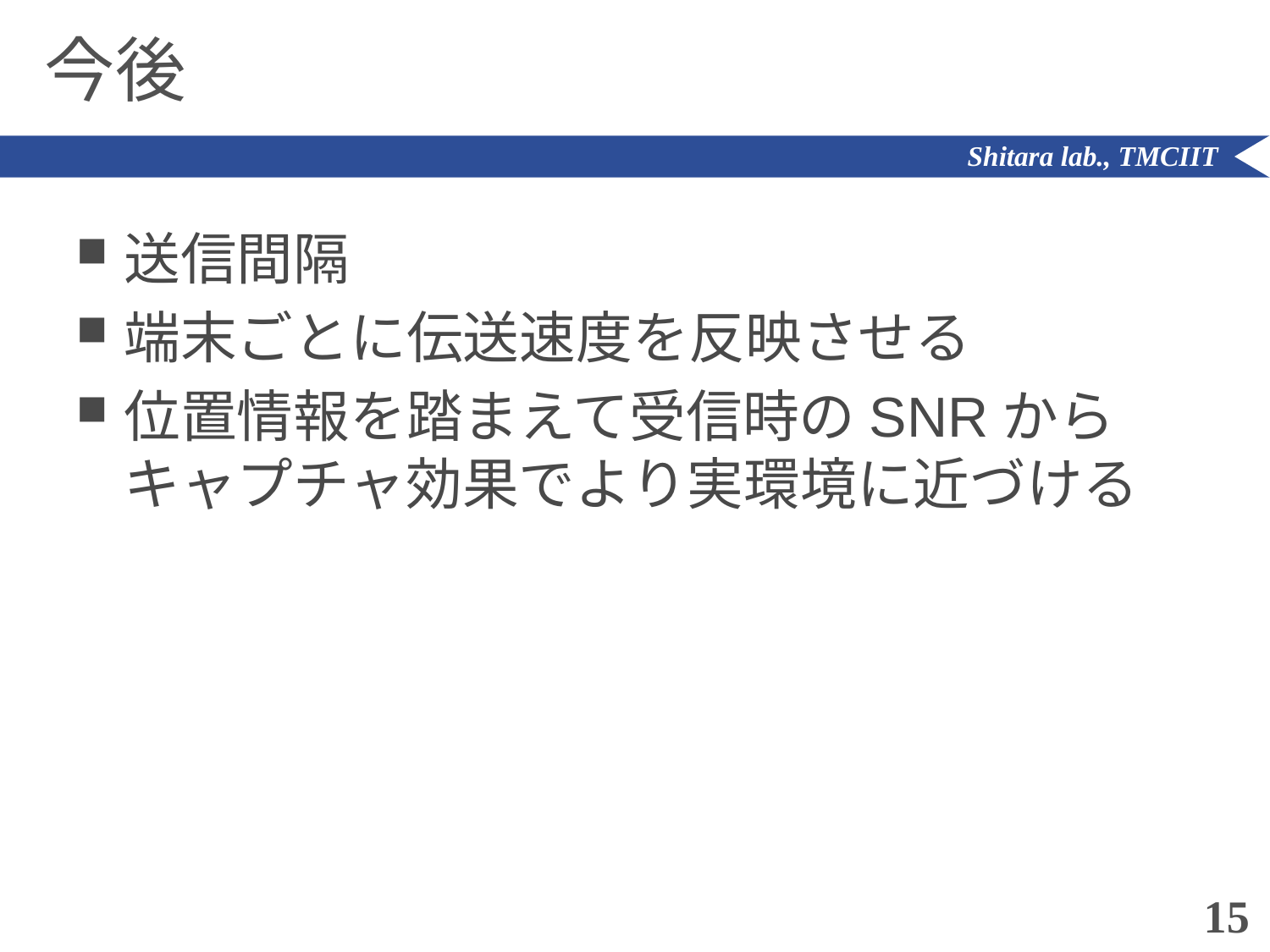

# 今後
送信間隔
端末ごとに伝送速度を反映させる
位置情報を踏まえて受信時のSNRからキャプチャ効果でより実環境に近づける
15